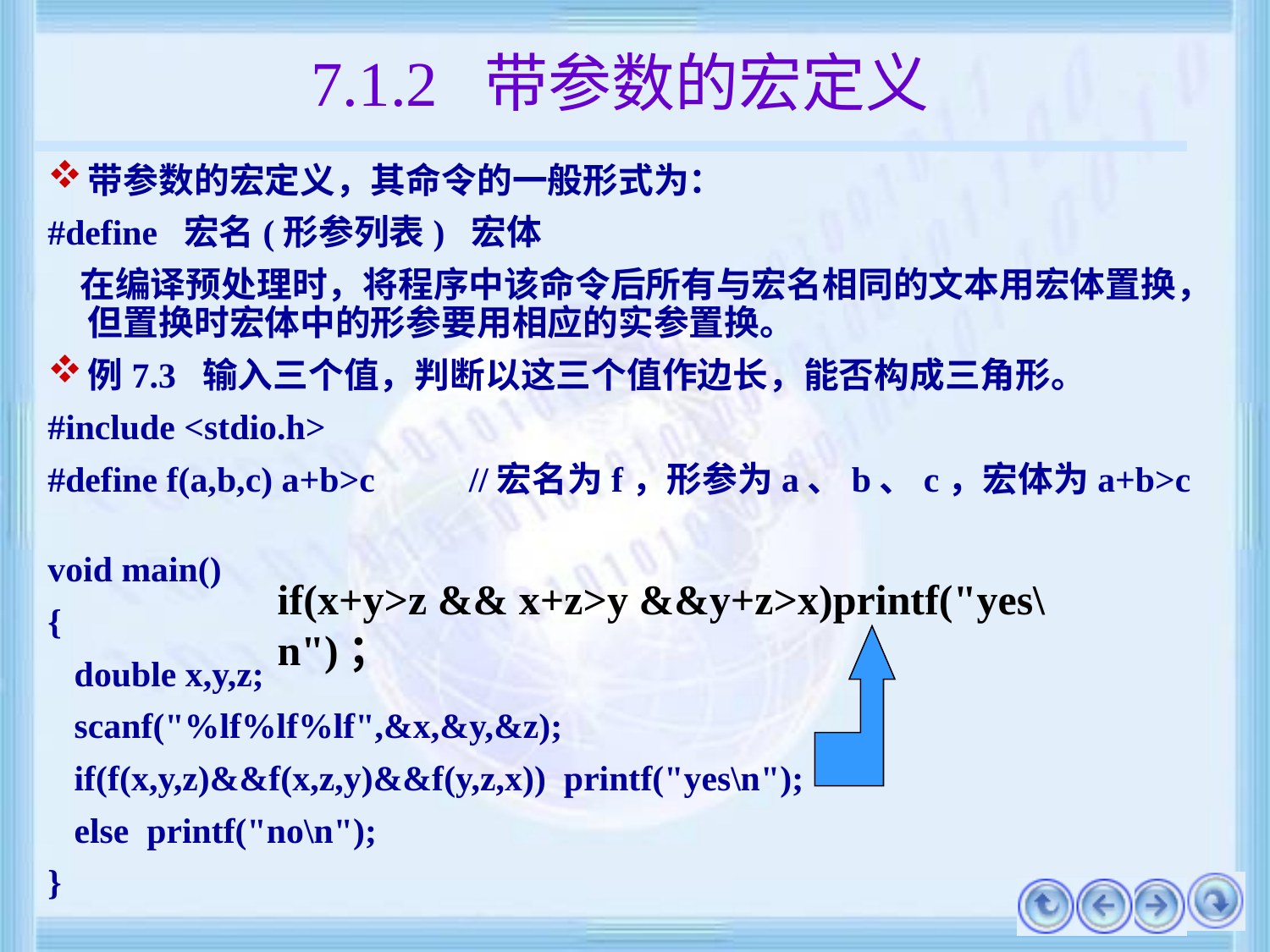

# 7.1.2  带参数的宏定义
带参数的宏定义，其命令的一般形式为：
#define  宏名(形参列表)  宏体
   在编译预处理时，将程序中该命令后所有与宏名相同的文本用宏体置换，但置换时宏体中的形参要用相应的实参置换。
例7.3  输入三个值，判断以这三个值作边长，能否构成三角形。
#include <stdio.h>
#define f(a,b,c) a+b>c	//宏名为f，形参为a、b、c，宏体为a+b>c
void main()
{
   double x,y,z;
   scanf("%lf%lf%lf",&x,&y,&z);
   if(f(x,y,z)&&f(x,z,y)&&f(y,z,x))  printf("yes\n");
   else  printf("no\n");
}

if(x+y>z && x+z>y &&y+z>x)printf("yes\n")；